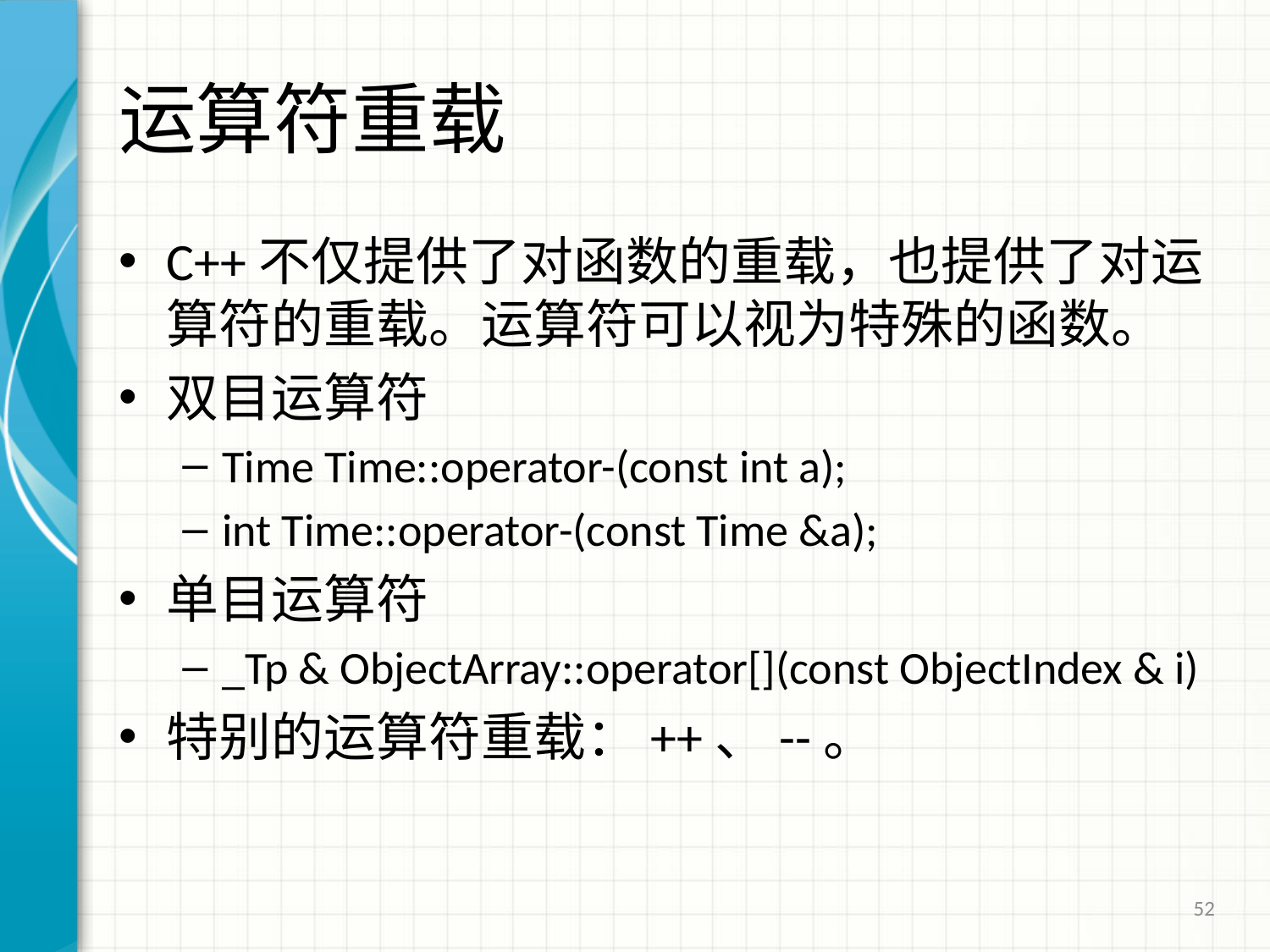

# 运算符重载
C++不仅提供了对函数的重载，也提供了对运算符的重载。运算符可以视为特殊的函数。
双目运算符
Time Time::operator-(const int a);
int Time::operator-(const Time &a);
单目运算符
_Tp & ObjectArray::operator[](const ObjectIndex & i)
特别的运算符重载：++、--。

52